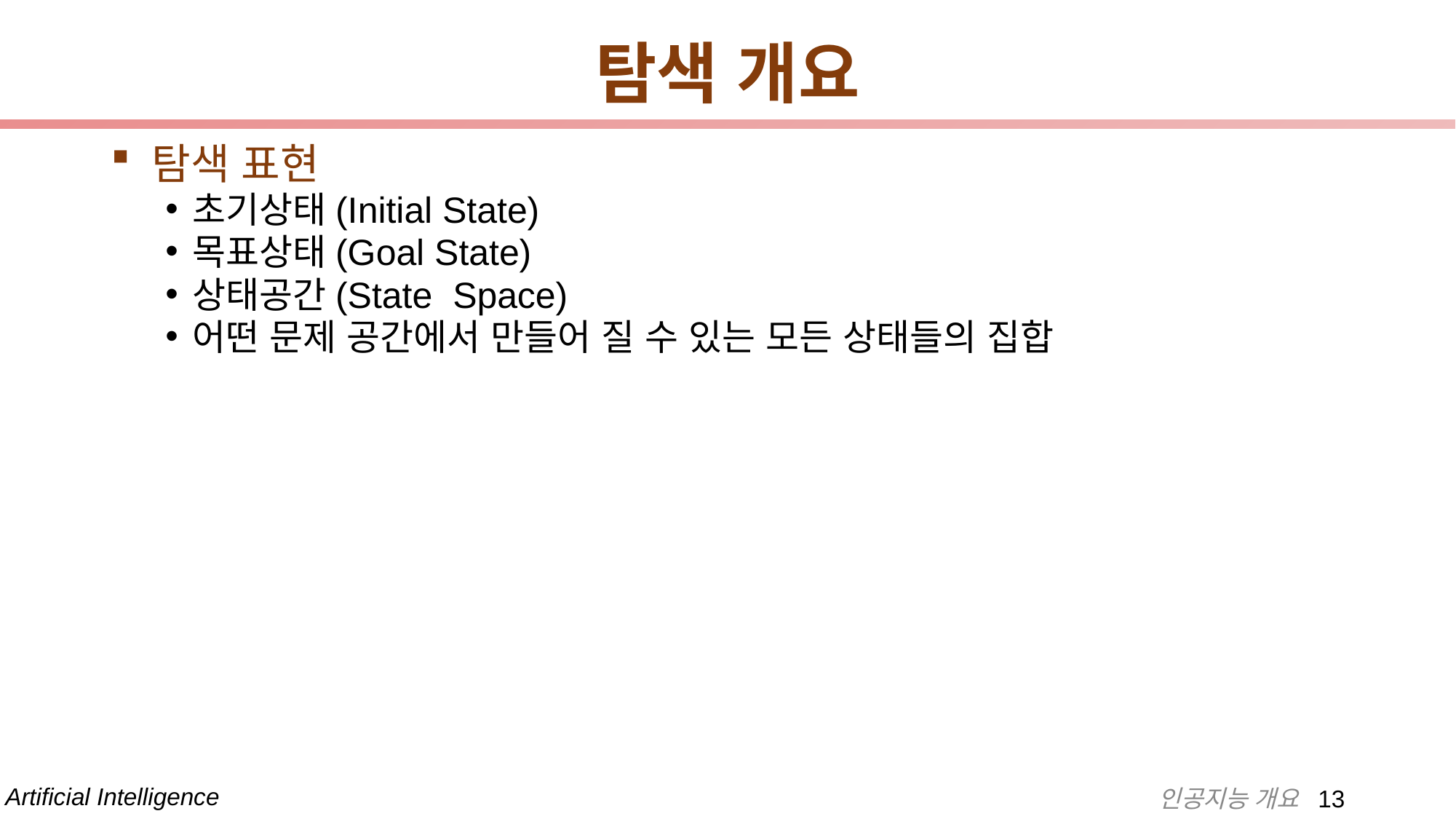

# 탐색 개요
탐색 표현
초기상태(Initial State)
목표상태(Goal State)
상태공간(State  Space)
어떤 문제 공간에서 만들어 질 수 있는 모든 상태들의 집합